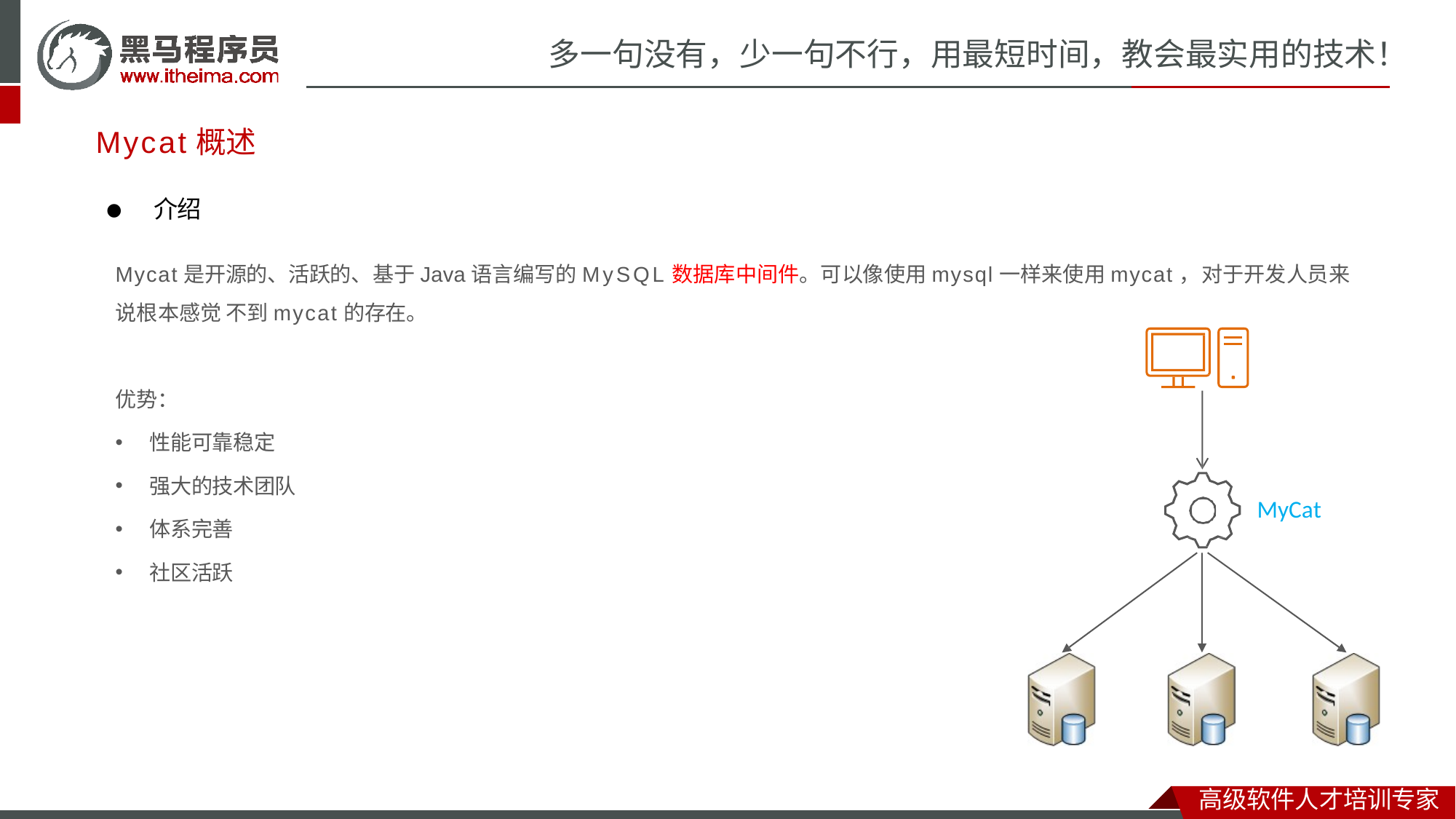

# 多一句没有，少一句不行，用最短时间，教会最实用的技术！

Mycat概述
⚫	介绍
Mycat是开源的、活跃的、基于Java语言编写的MySQL数据库中间件。可以像使用mysql一样来使用mycat，对于开发人员来说根本感觉 不到mycat的存在。

优势：
性能可靠稳定
强大的技术团队
体系完善
社区活跃

MyCat

高级软件人才培训专家